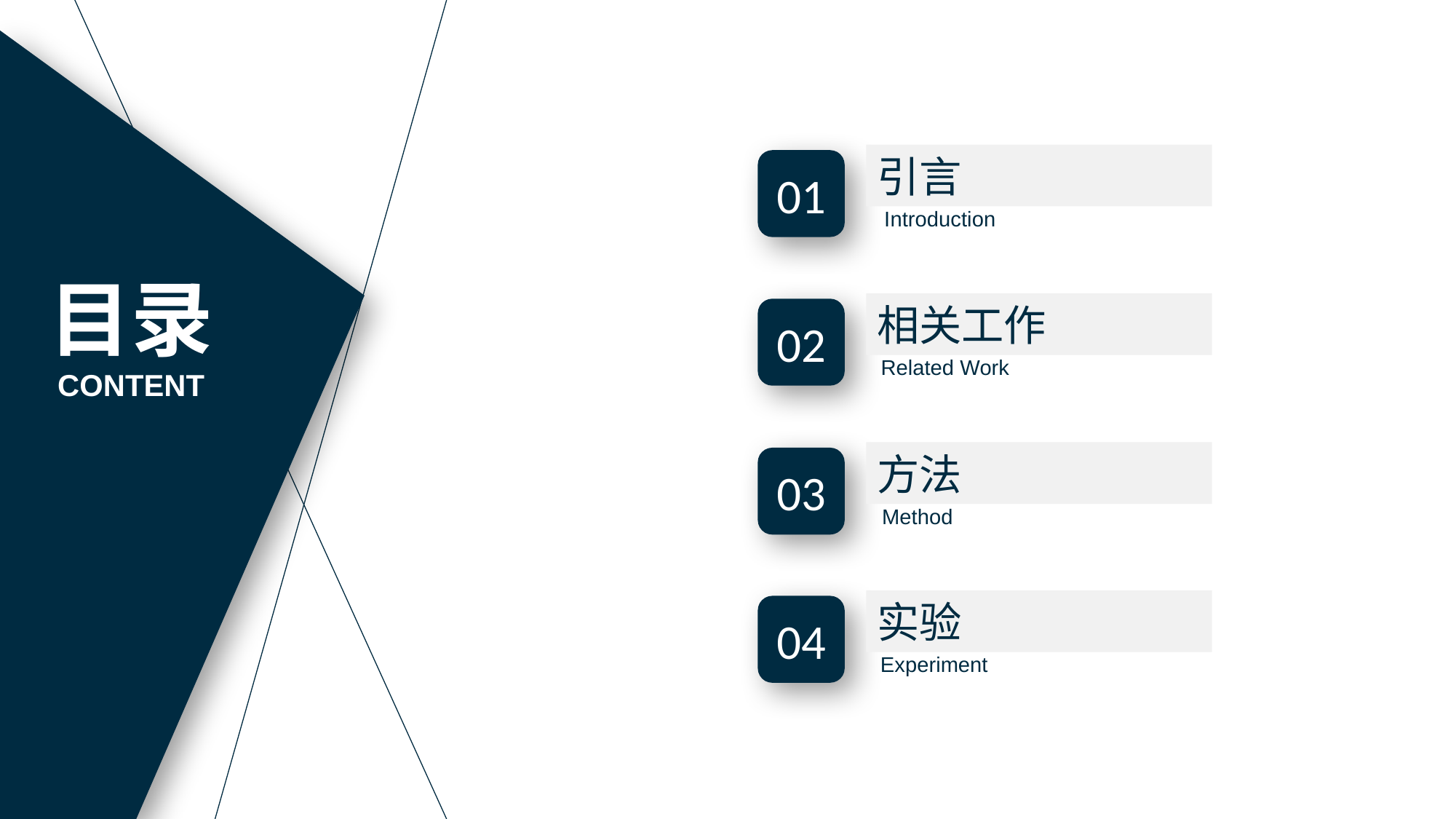

引言

01
Introduction
目录
CONTENT
相关工作

02
Related Work
方法

03
Method
实验

04
Experiment